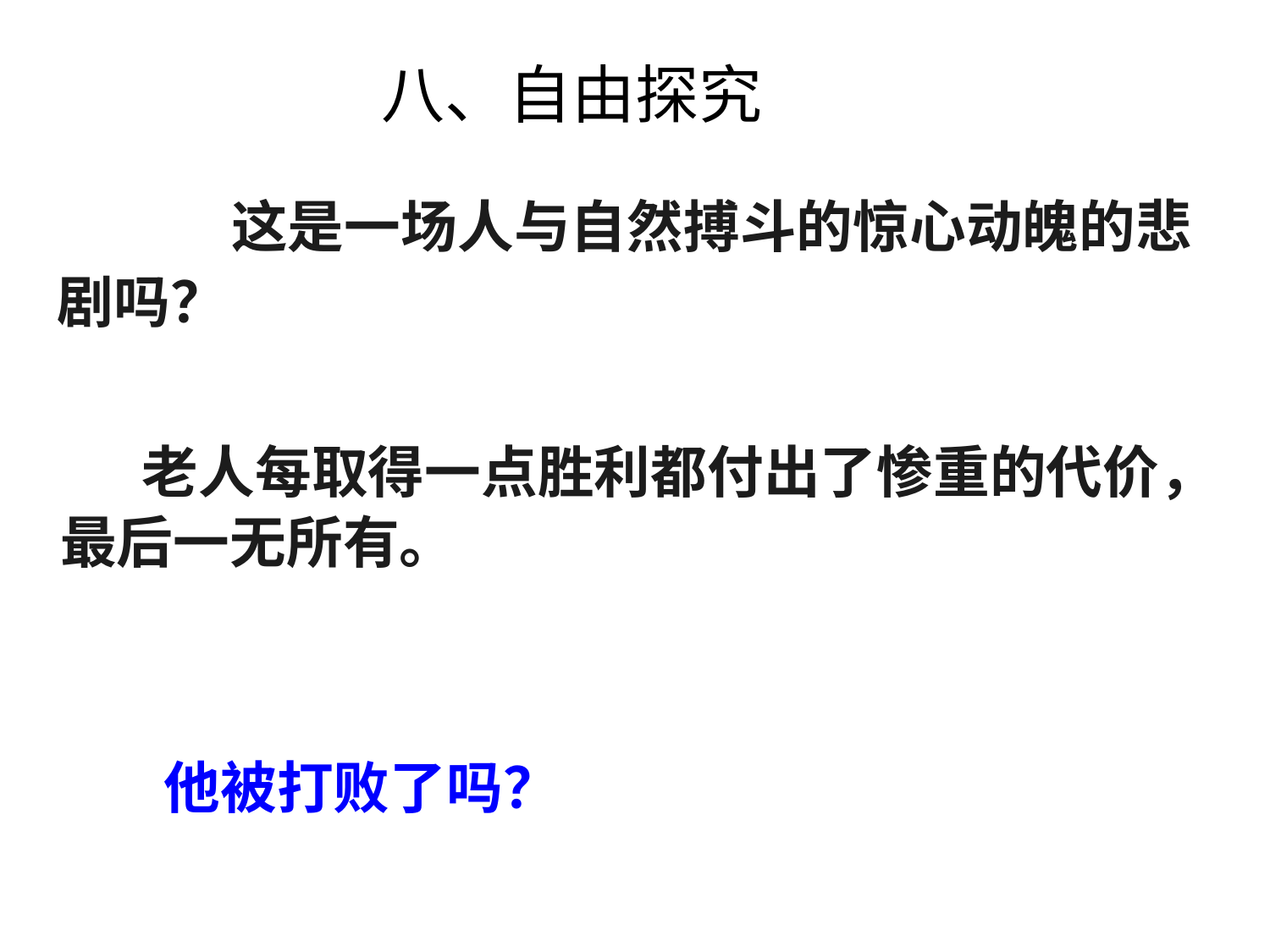

# 八、自由探究
       这是一场人与自然搏斗的惊心动魄的悲剧吗？

       老人每取得一点胜利都付出了惨重的代价，最后一无所有。

他被打败了吗？